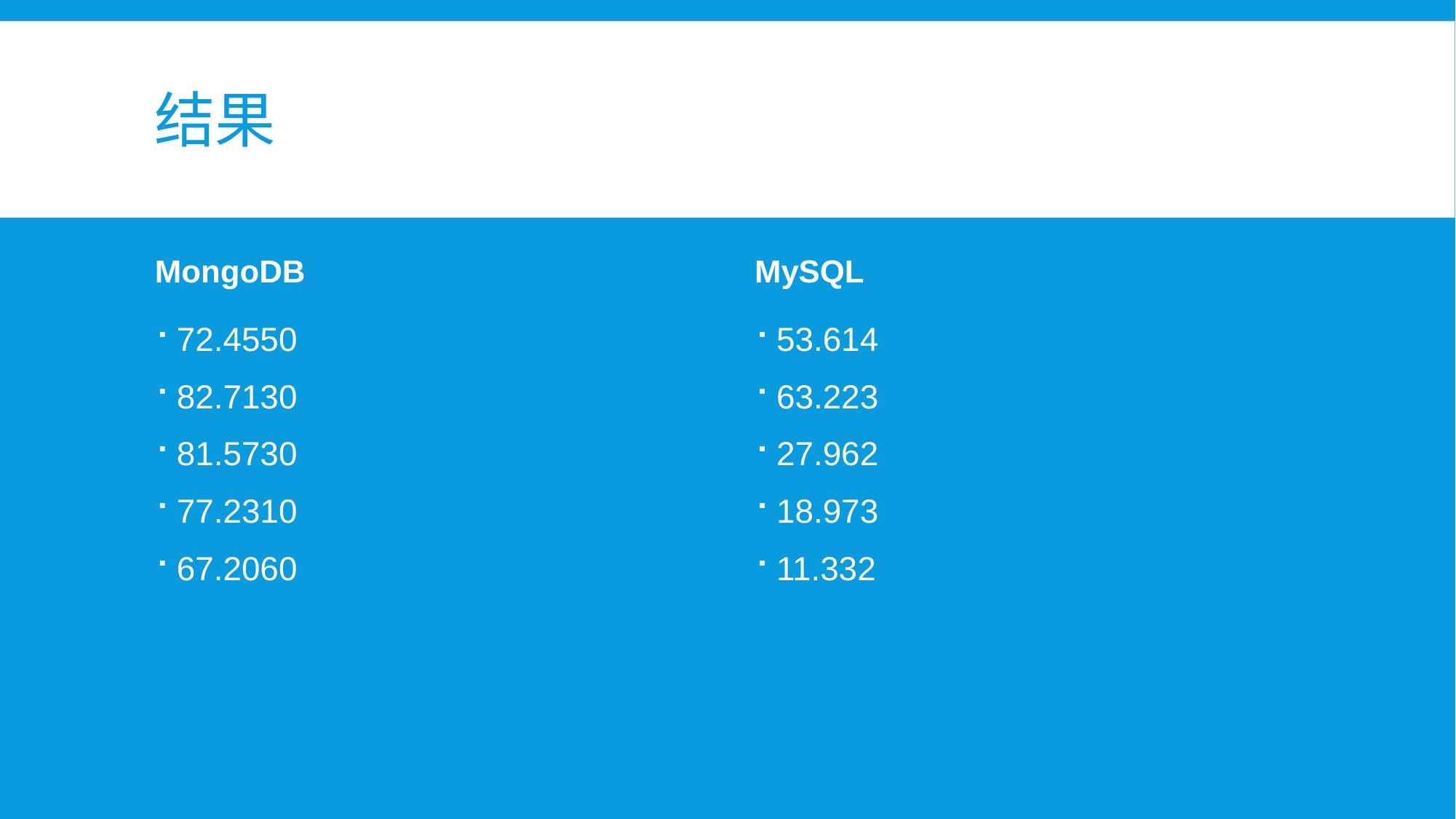

# 结果
MongoDB
MySQL
53.614
63.223
27.962
18.973
11.332
72.4550
82.7130
81.5730
77.2310
67.2060